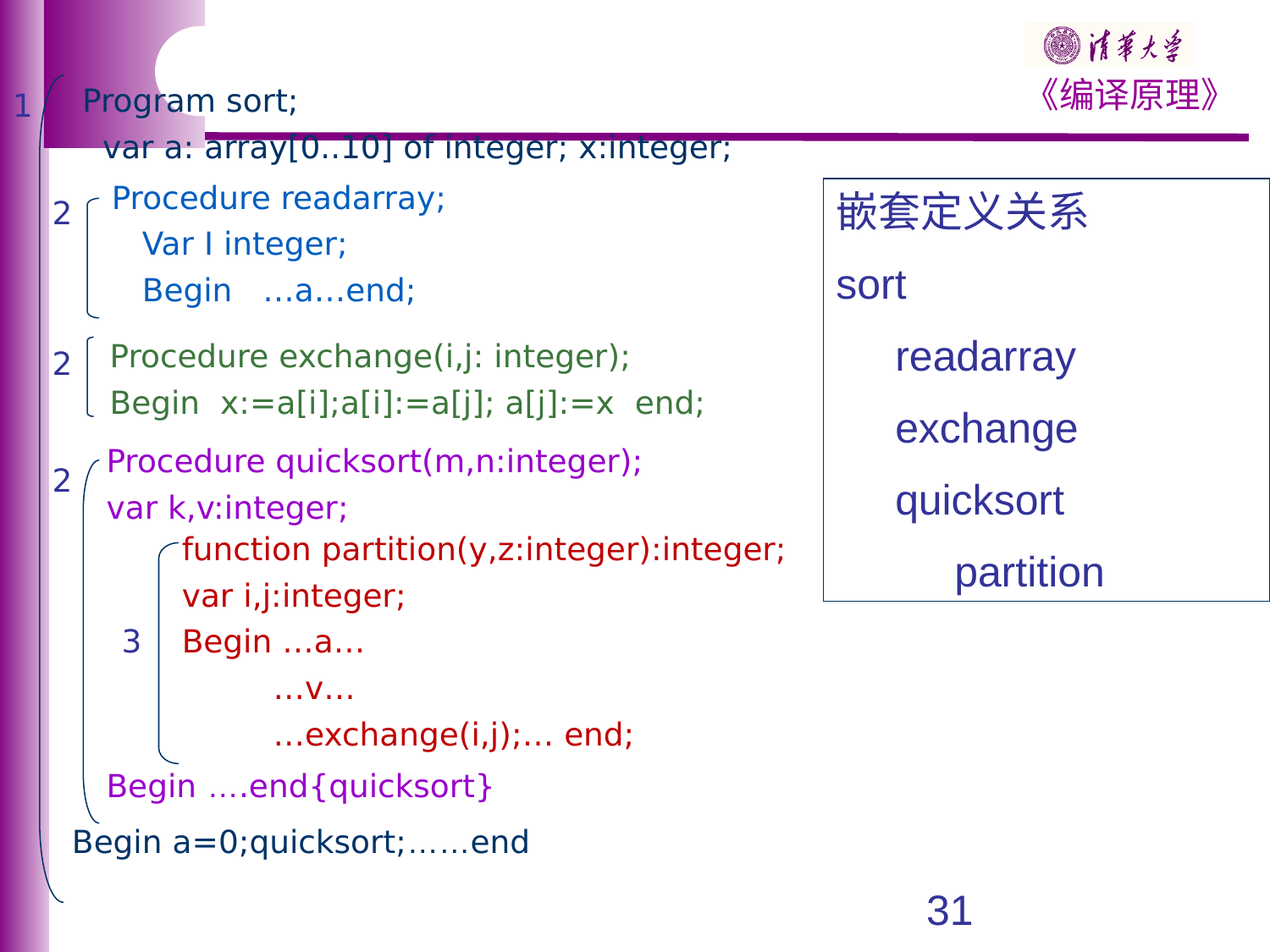

1
 Program sort;
   var a: array[0..10] of integer; x:integer;

Begin a=0;quicksort;……end
Procedure readarray;
   Var I integer;
   Begin   …a…end;
嵌套定义关系
sort
     readarray
     exchange
     quicksort
          partition
2

2

Procedure exchange(i,j: integer);
Begin  x:=a[i];a[i]:=a[j]; a[j]:=x  end;
Procedure quicksort(m,n:integer);
var k,v:integer;

Begin ….end{quicksort}
2

function partition(y,z:integer):integer;
var i,j:integer;
Begin …a…
         …v…
         …exchange(i,j);… end;

3
31